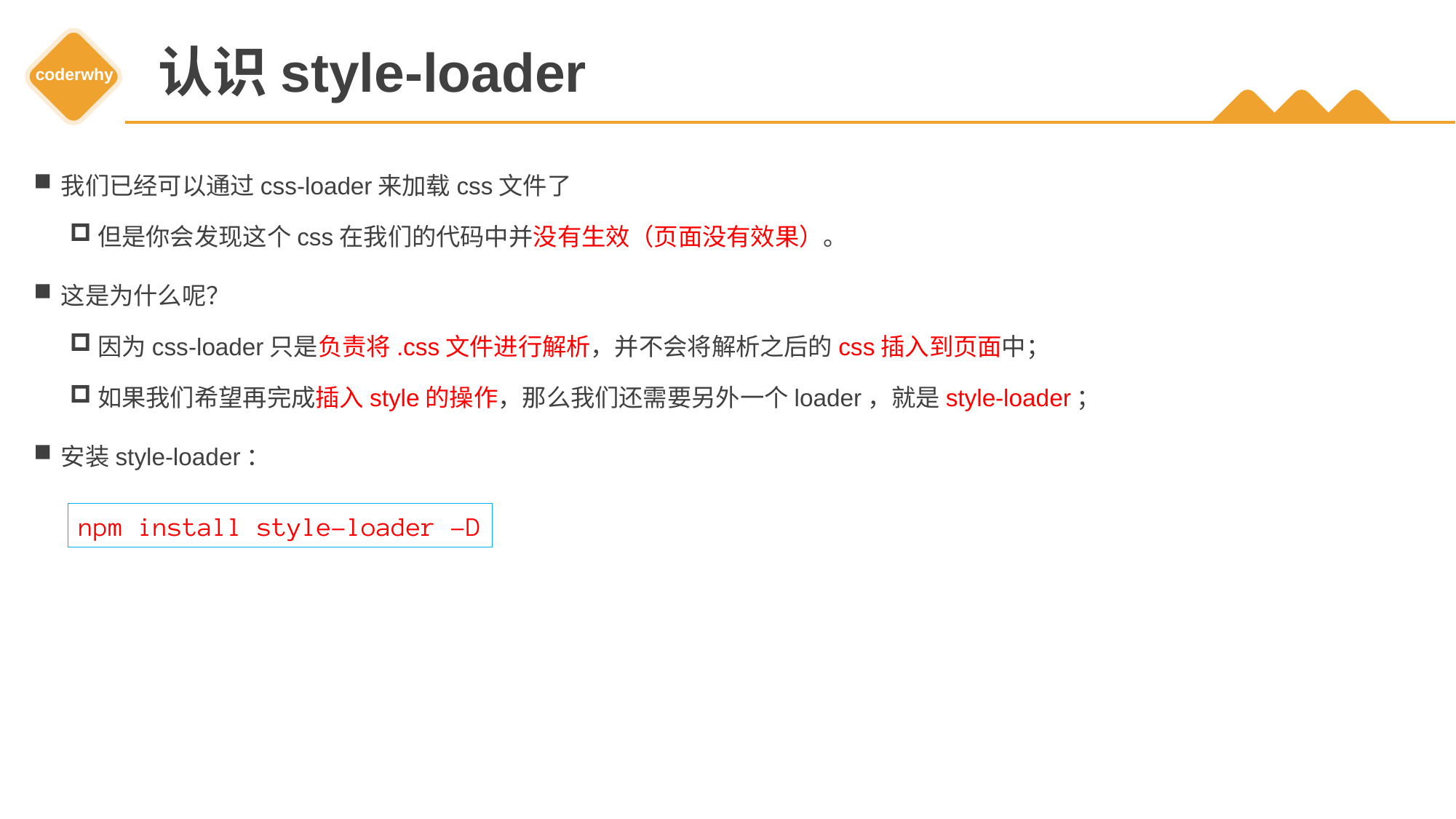

# 认识style-loader
我们已经可以通过css-loader来加载css文件了
但是你会发现这个css在我们的代码中并没有生效（页面没有效果）。
这是为什么呢？
因为css-loader只是负责将.css文件进行解析，并不会将解析之后的css插入到页面中；
如果我们希望再完成插入style的操作，那么我们还需要另外一个loader，就是style-loader；
安装style-loader：

npm install style-loader -D